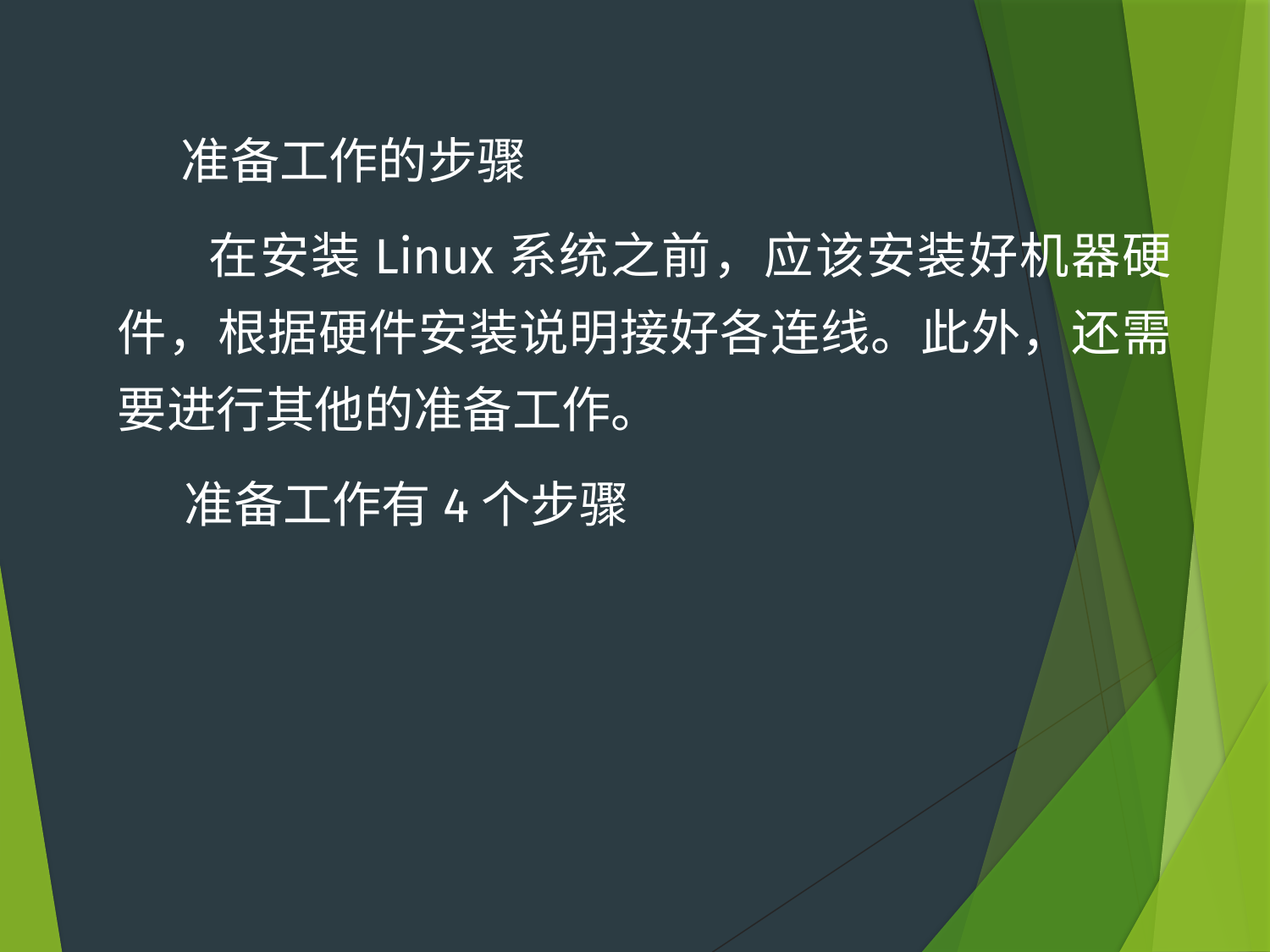

准备工作的步骤
      在安装Linux系统之前，应该安装好机器硬件，根据硬件安装说明接好各连线。此外，还需要进行其他的准备工作。
     准备工作有4个步骤